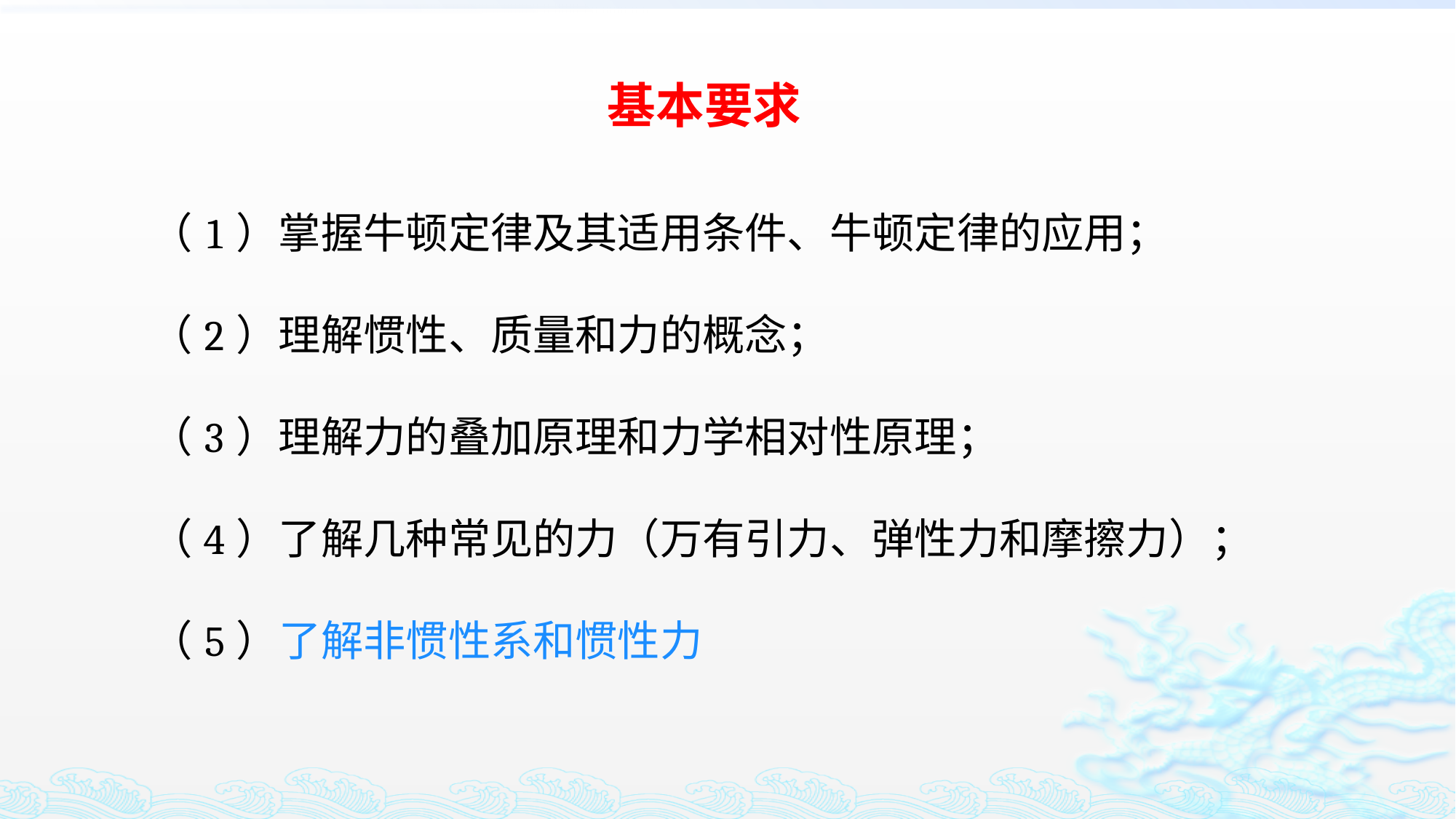

基本要求
（1）掌握牛顿定律及其适用条件、牛顿定律的应用；

（2）理解惯性、质量和力的概念；

（3）理解力的叠加原理和力学相对性原理；

（4）了解几种常见的力（万有引力、弹性力和摩擦力）；

（5）了解非惯性系和惯性力